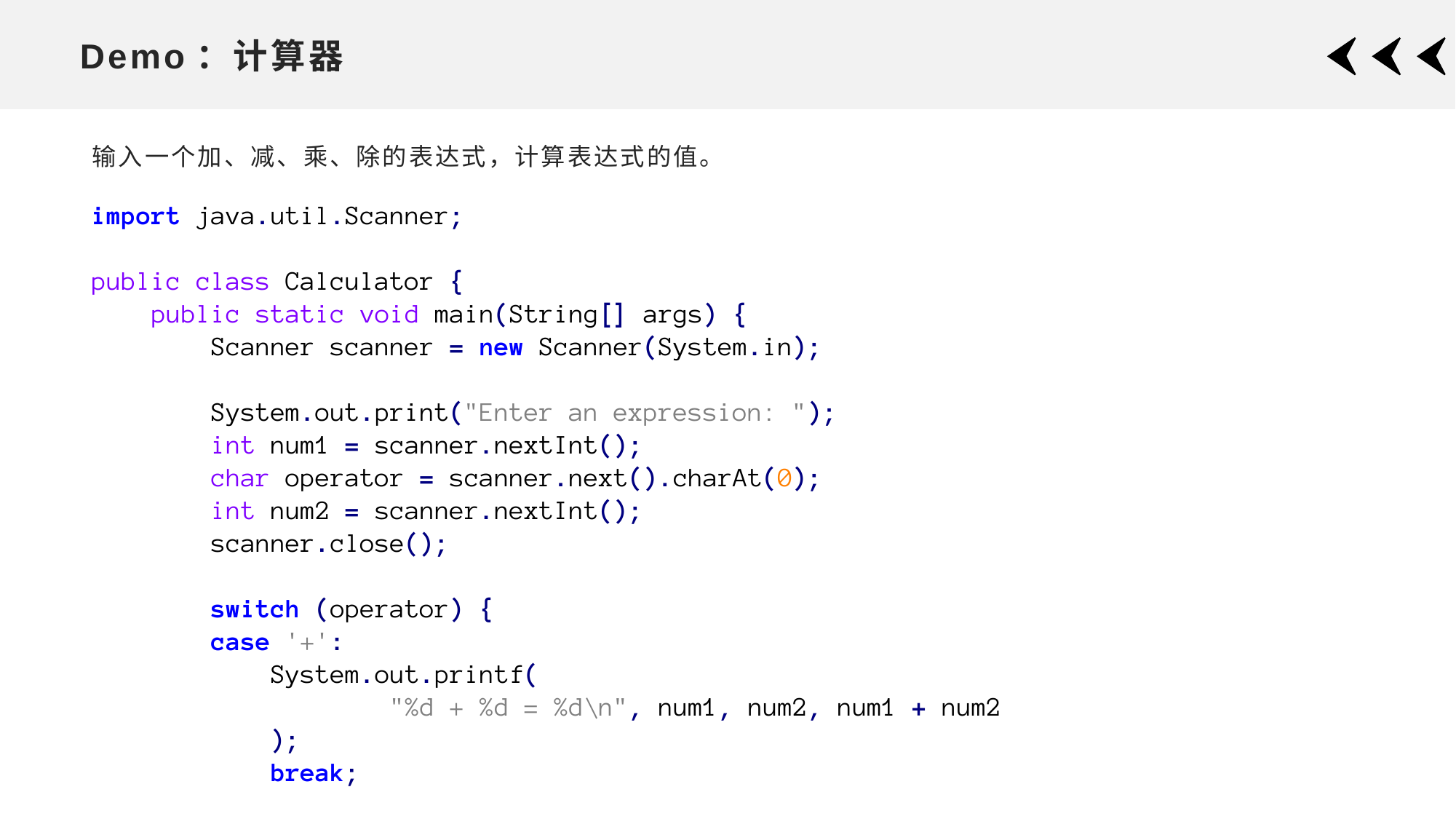

# Demo：计算器
输入一个加、减、乘、除的表达式，计算表达式的值。
import java.util.Scanner;

public class Calculator {
    public static void main(String[] args) {
        Scanner scanner = new Scanner(System.in);

        System.out.print("Enter an expression: ");
        int num1 = scanner.nextInt();
        char operator = scanner.next().charAt(0);
        int num2 = scanner.nextInt();
        scanner.close();

        switch (operator) {
        case '+':
            System.out.printf(
                    "%d + %d = %d\n", num1, num2, num1 + num2
            );
            break;